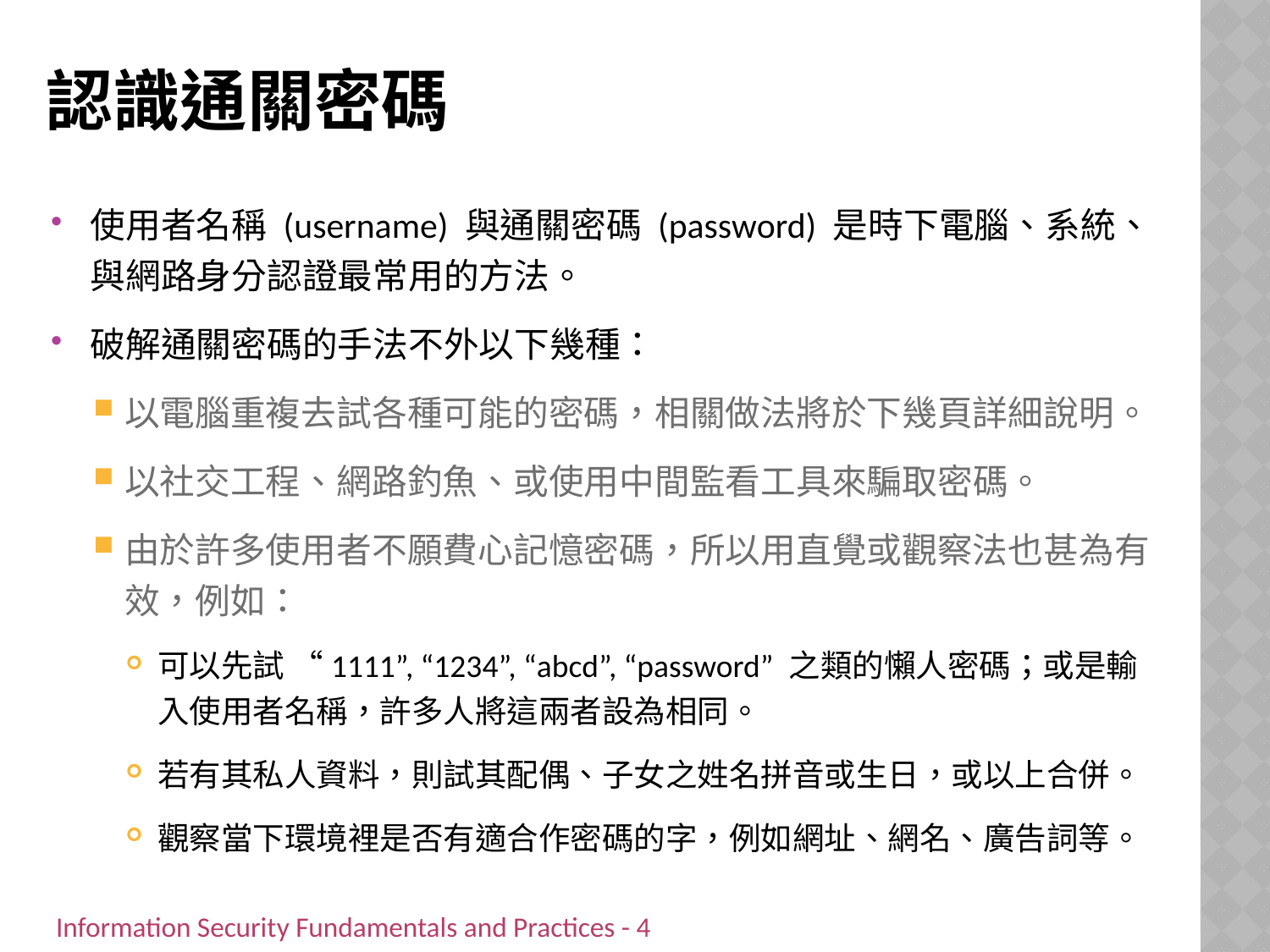

# 認識通關密碼
使用者名稱 (username) 與通關密碼 (password) 是時下電腦、系統、與網路身分認證最常用的方法。
破解通關密碼的手法不外以下幾種：
以電腦重複去試各種可能的密碼，相關做法將於下幾頁詳細說明。
以社交工程、網路釣魚、或使用中間監看工具來騙取密碼。
由於許多使用者不願費心記憶密碼，所以用直覺或觀察法也甚為有效，例如：
可以先試 “1111”, “1234”, “abcd”, “password” 之類的懶人密碼；或是輸入使用者名稱，許多人將這兩者設為相同。
若有其私人資料，則試其配偶、子女之姓名拼音或生日，或以上合併。
觀察當下環境裡是否有適合作密碼的字，例如網址、網名、廣告詞等。